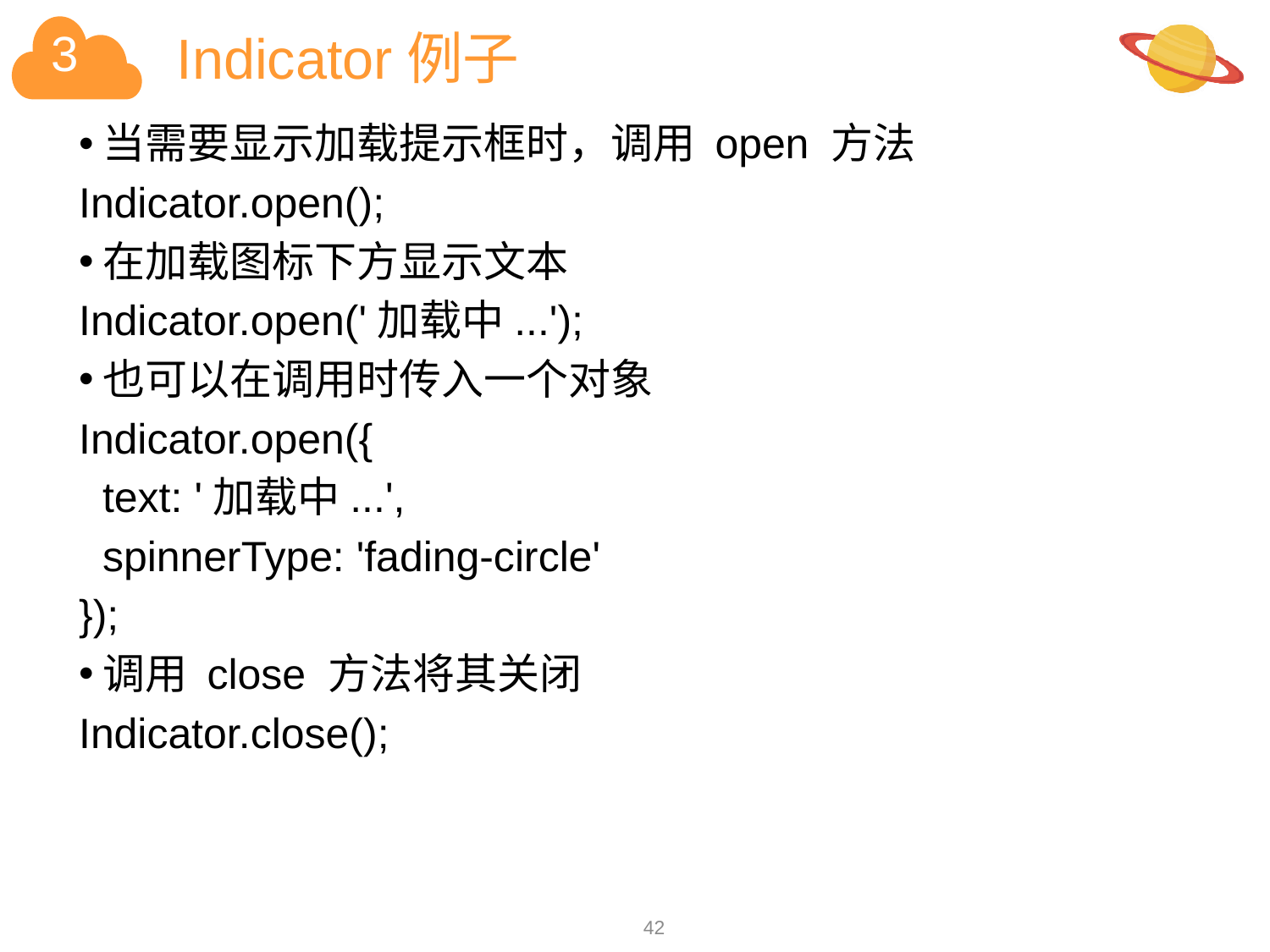

# Indicator例子
当需要显示加载提示框时，调用 open 方法
Indicator.open();
在加载图标下方显示文本
Indicator.open('加载中...');
也可以在调用时传入一个对象
Indicator.open({
  text: '加载中...',
  spinnerType: 'fading-circle'
});
调用 close 方法将其关闭
Indicator.close();
42